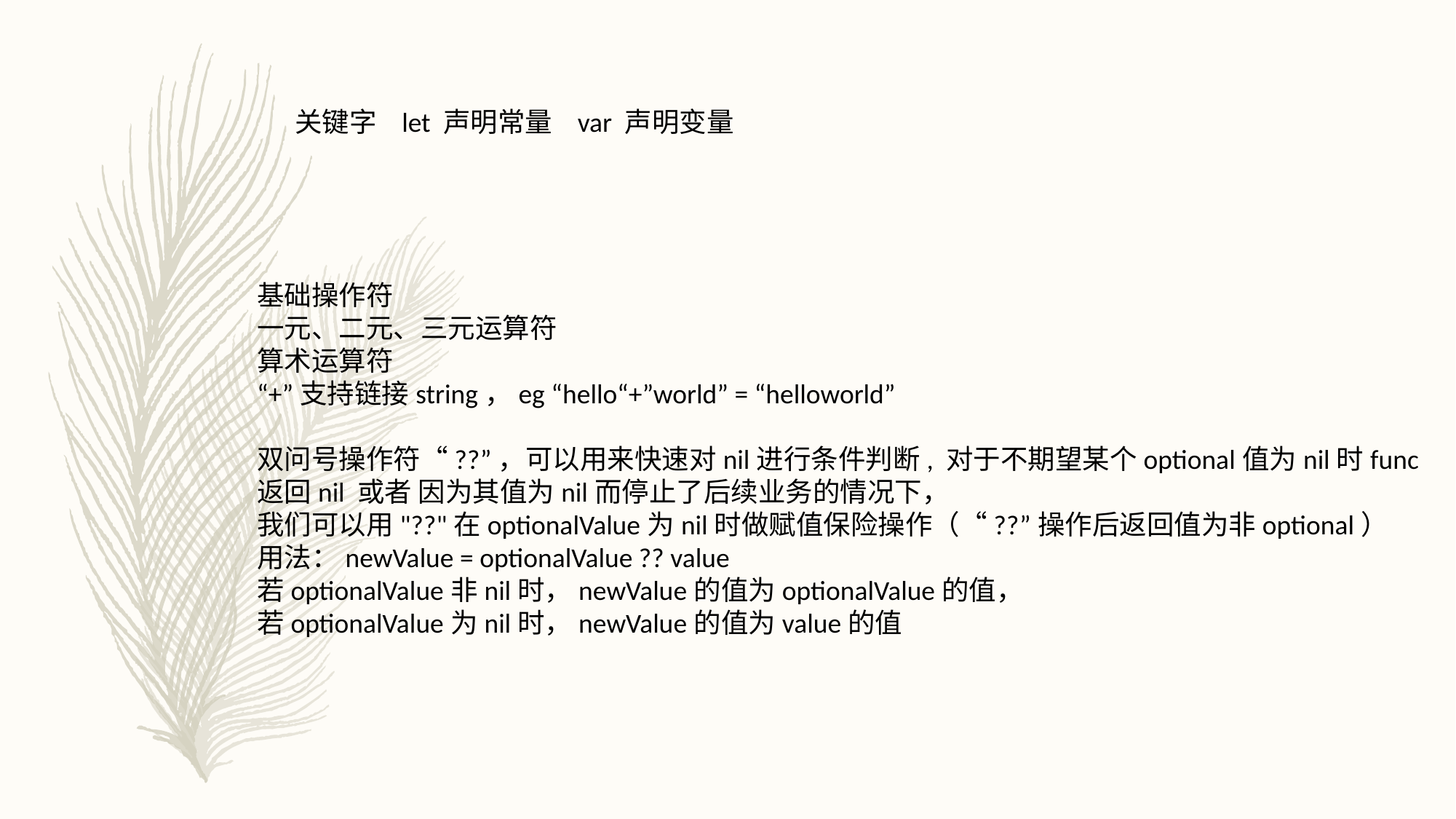

关键字   let 声明常量   var 声明变量
基础操作符
一元、二元、三元运算符
算术运算符
“+”支持链接string，eg “hello“+”world” = “helloworld”

双问号操作符“??”，可以用来快速对nil进行条件判断, 对于不期望某个optional值为nil时func
返回nil 或者 因为其值为nil而停止了后续业务的情况下，
我们可以用"??"在optionalValue为nil时做赋值保险操作（“??”操作后返回值为非optional）
用法：newValue = optionalValue ?? value
若optionalValue非nil时，newValue的值为optionalValue的值，
若optionalValue为nil时，newValue的值为value的值